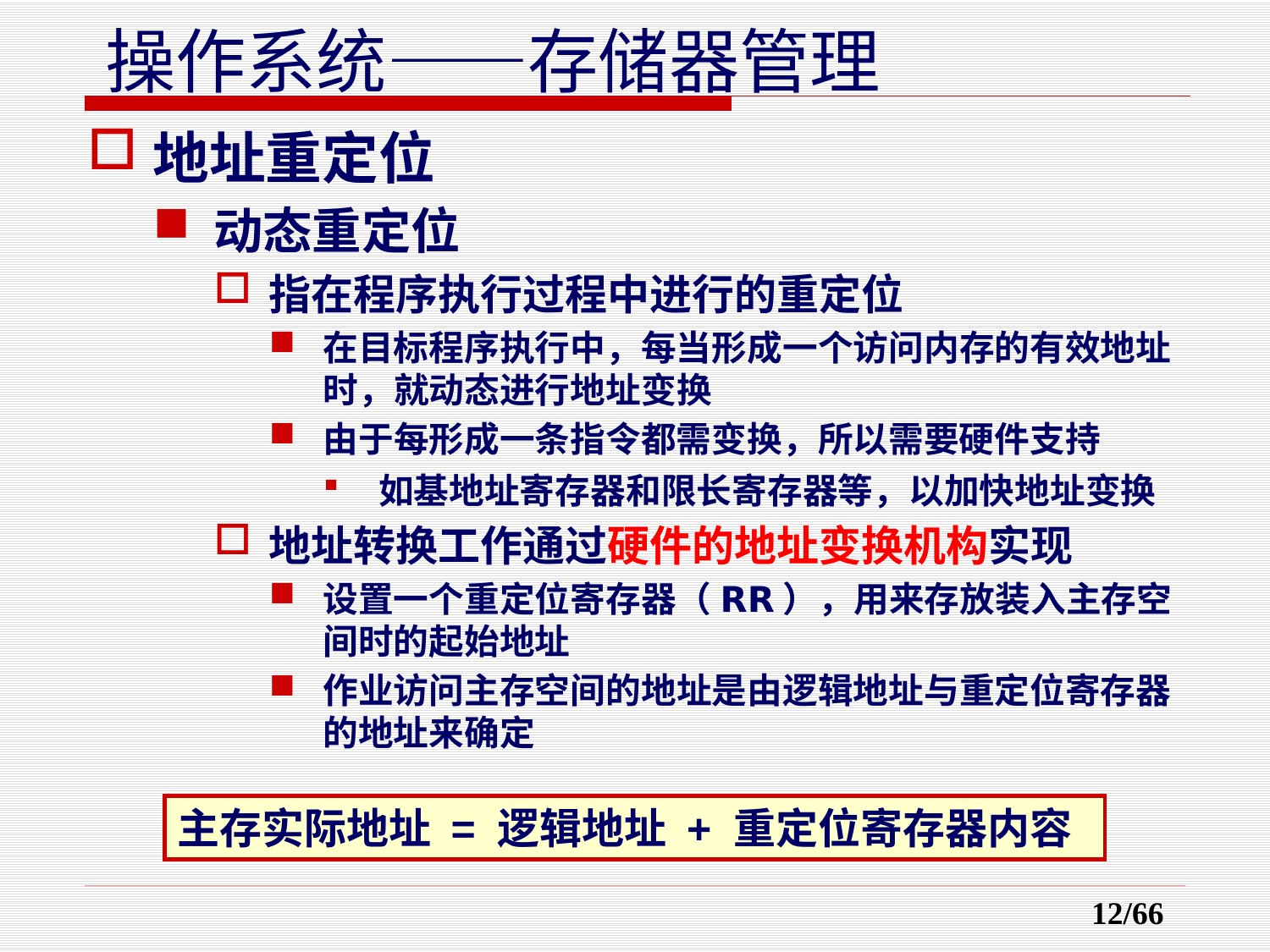

地址重定位
动态重定位
指在程序执行过程中进行的重定位
在目标程序执行中，每当形成一个访问内存的有效地址时，就动态进行地址变换
由于每形成一条指令都需变换，所以需要硬件支持
如基地址寄存器和限长寄存器等，以加快地址变换
地址转换工作通过硬件的地址变换机构实现
设置一个重定位寄存器（RR），用来存放装入主存空间时的起始地址
作业访问主存空间的地址是由逻辑地址与重定位寄存器的地址来确定
主存实际地址 = 逻辑地址 + 重定位寄存器内容